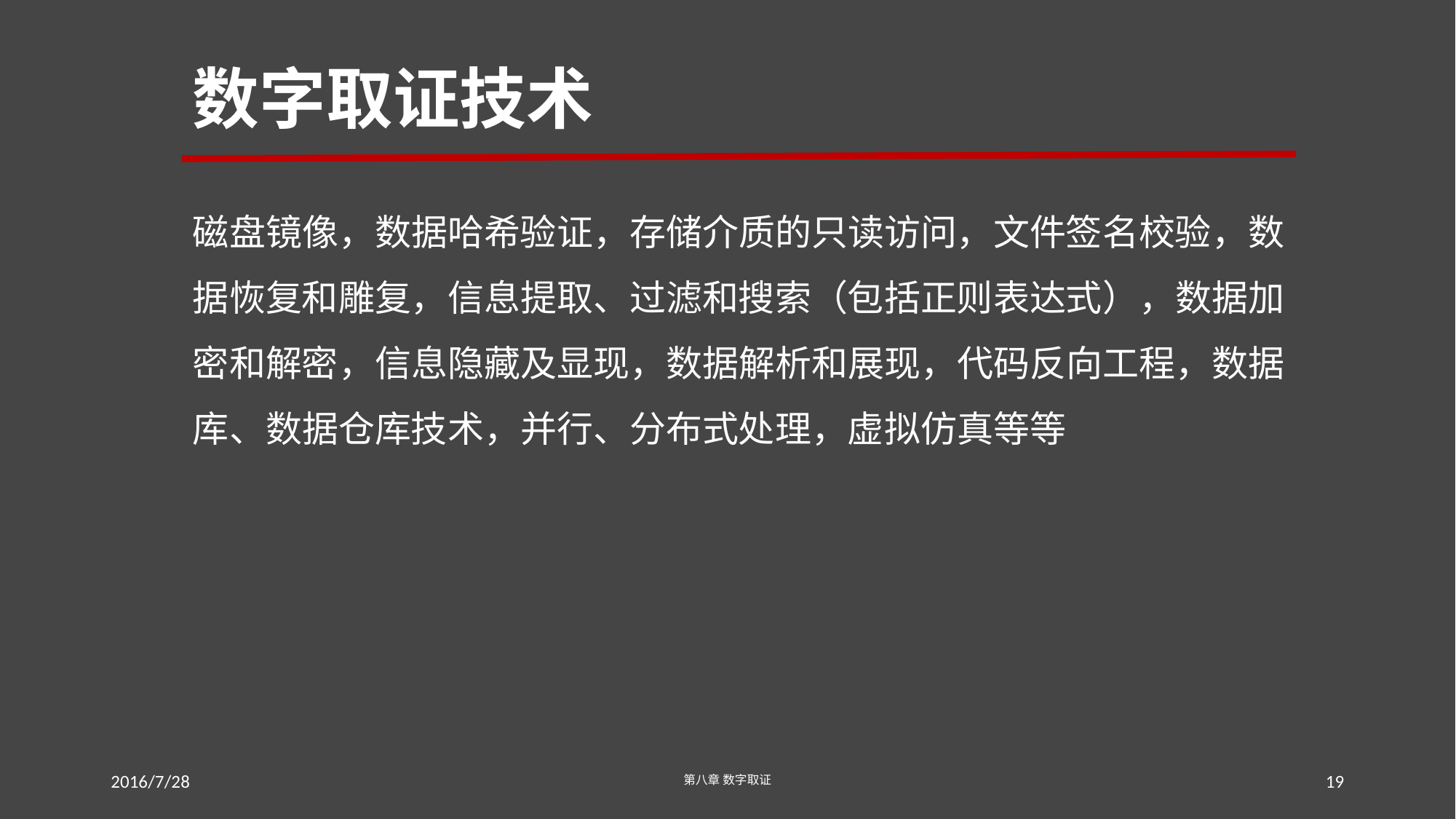

# 数字取证技术
磁盘镜像，数据哈希验证，存储介质的只读访问，文件签名校验，数据恢复和雕复，信息提取、过滤和搜索（包括正则表达式），数据加密和解密，信息隐藏及显现，数据解析和展现，代码反向工程，数据库、数据仓库技术，并行、分布式处理，虚拟仿真等等
2016/7/28
第八章 数字取证
19